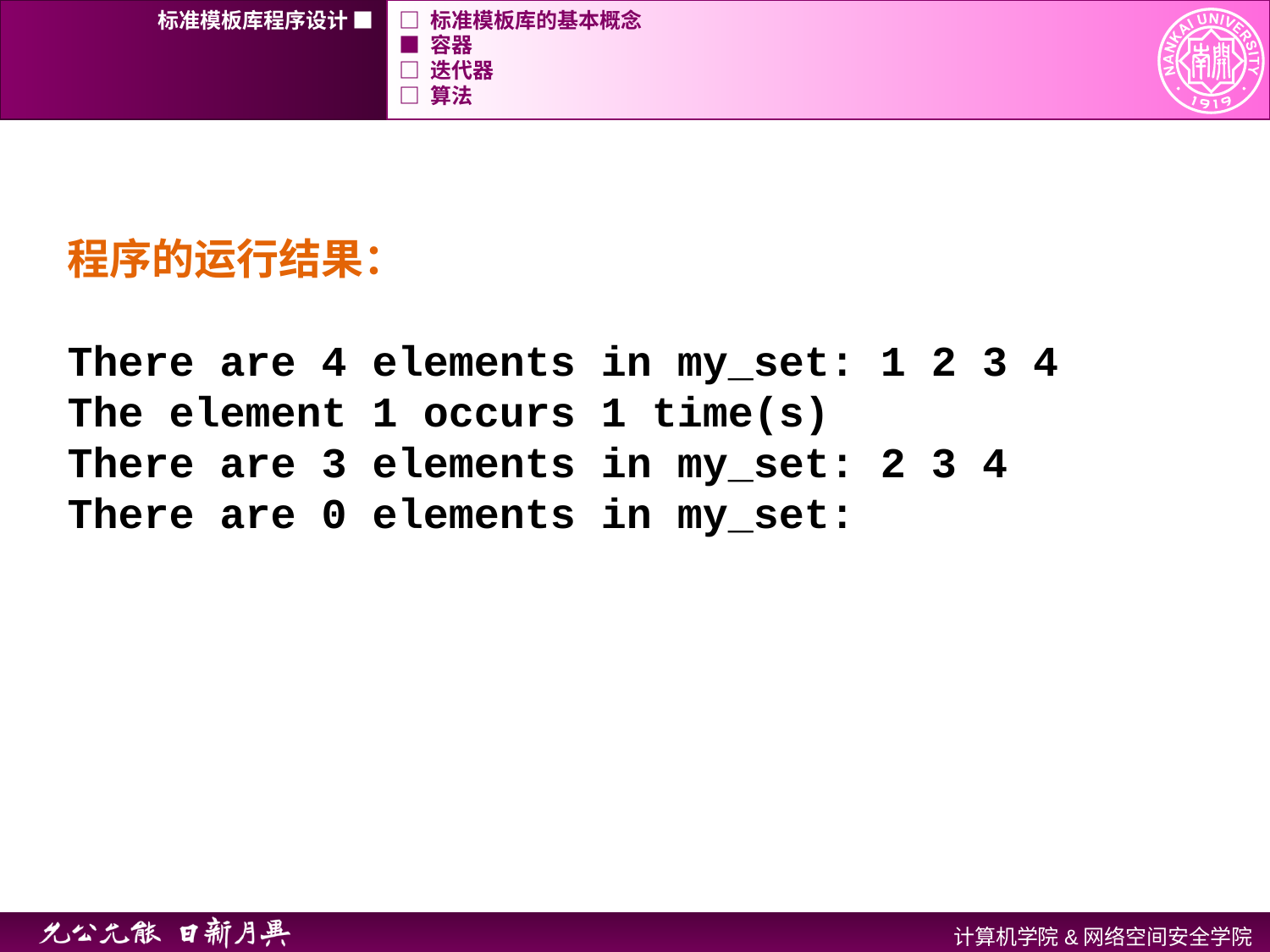

标准模板库程序设计 ■
□ 标准模板库的基本概念

■ 容器

□ 迭代器

□ 算法
程序的运行结果：

There are 4 elements in my_set: 1 2 3 4
The element 1 occurs 1 time(s)
There are 3 elements in my_set: 2 3 4
There are 0 elements in my_set: